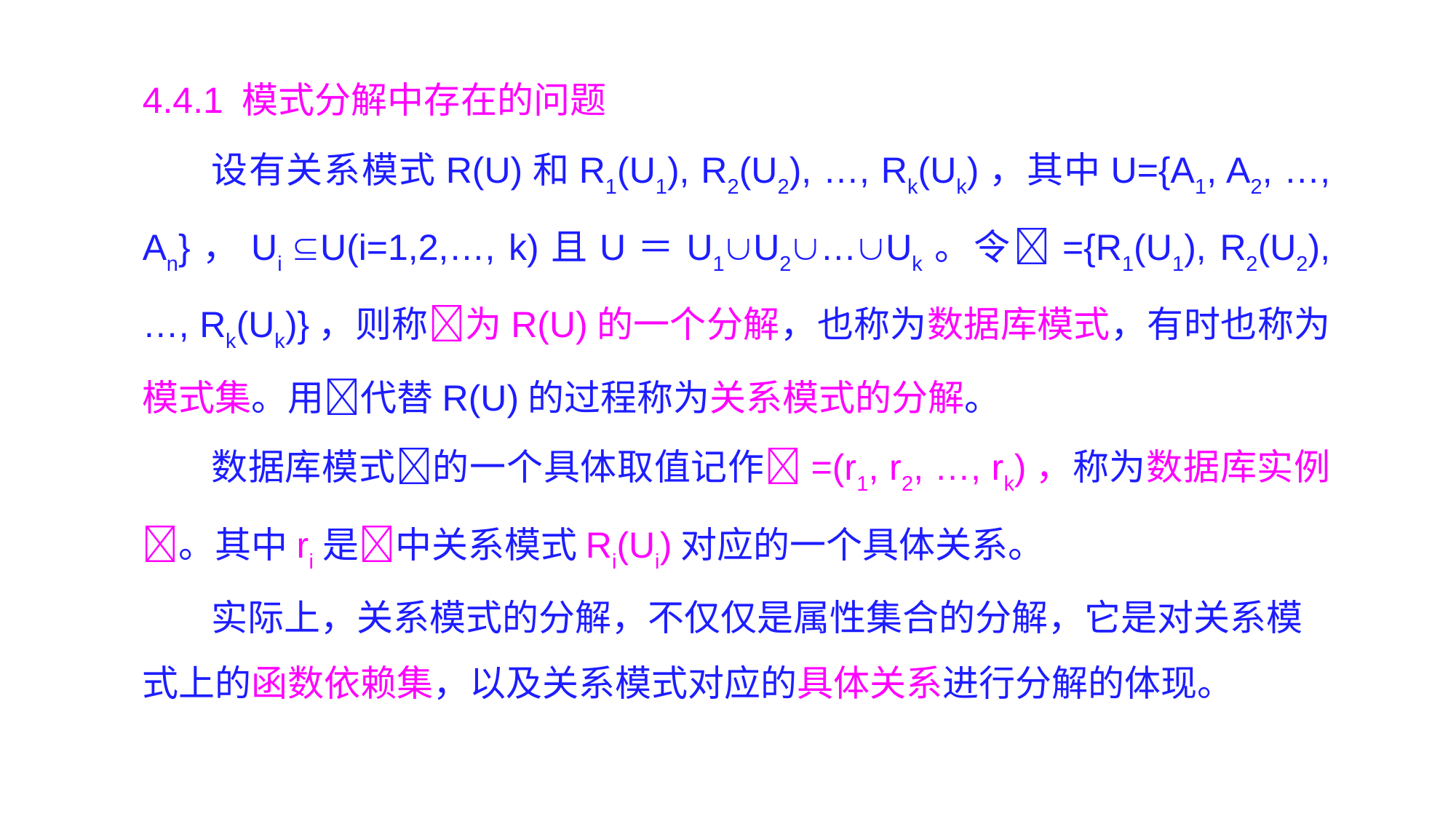

4.4.1 模式分解中存在的问题
设有关系模式R(U)和R1(U1), R2(U2), …, Rk(Uk)，其中U={A1, A2, …, An}，Ui ⊆U(i=1,2,…, k)且U＝U1∪U2∪…∪Uk。令ρ={R1(U1), R2(U2), …, Rk(Uk)}，则称ρ为R(U)的一个分解，也称为数据库模式，有时也称为模式集。用ρ代替R(U)的过程称为关系模式的分解。
数据库模式ρ的一个具体取值记作σ=(r1, r2, …, rk)，称为数据库实例σ。其中ri是ρ中关系模式Ri(Ui)对应的一个具体关系。
实际上，关系模式的分解，不仅仅是属性集合的分解，它是对关系模式上的函数依赖集，以及关系模式对应的具体关系进行分解的体现。